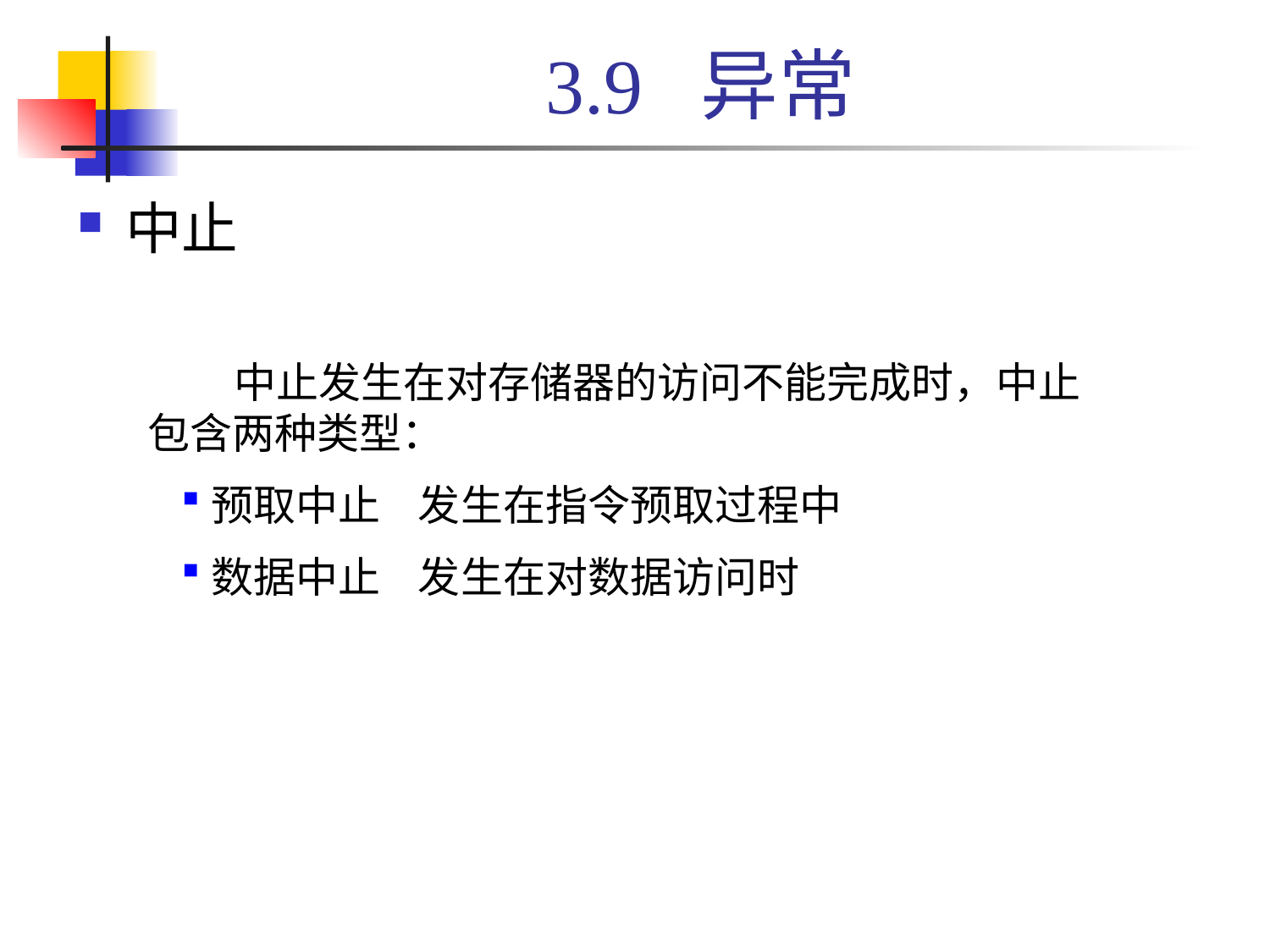

# 3.9  异常
中止
        中止发生在对存储器的访问不能完成时，中止包含两种类型：
预取中止    发生在指令预取过程中
数据中止    发生在对数据访问时